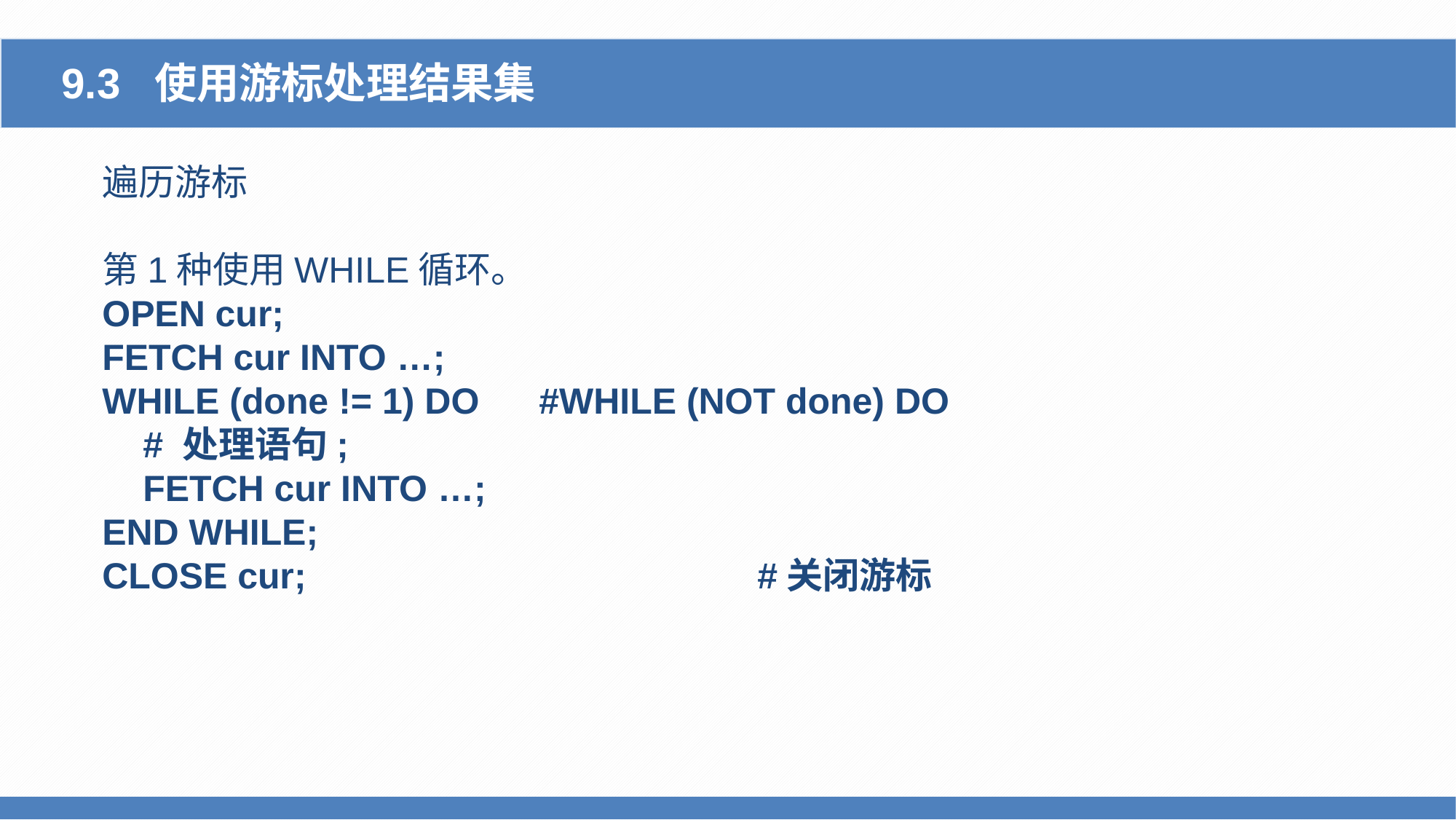

9.3  使用游标处理结果集
遍历游标

第1种使用WHILE循环。
OPEN cur;
FETCH cur INTO …;
WHILE (done != 1) DO	#WHILE (NOT done) DO
    # 处理语句;
    FETCH cur INTO …;
END WHILE;
CLOSE cur;					#关闭游标